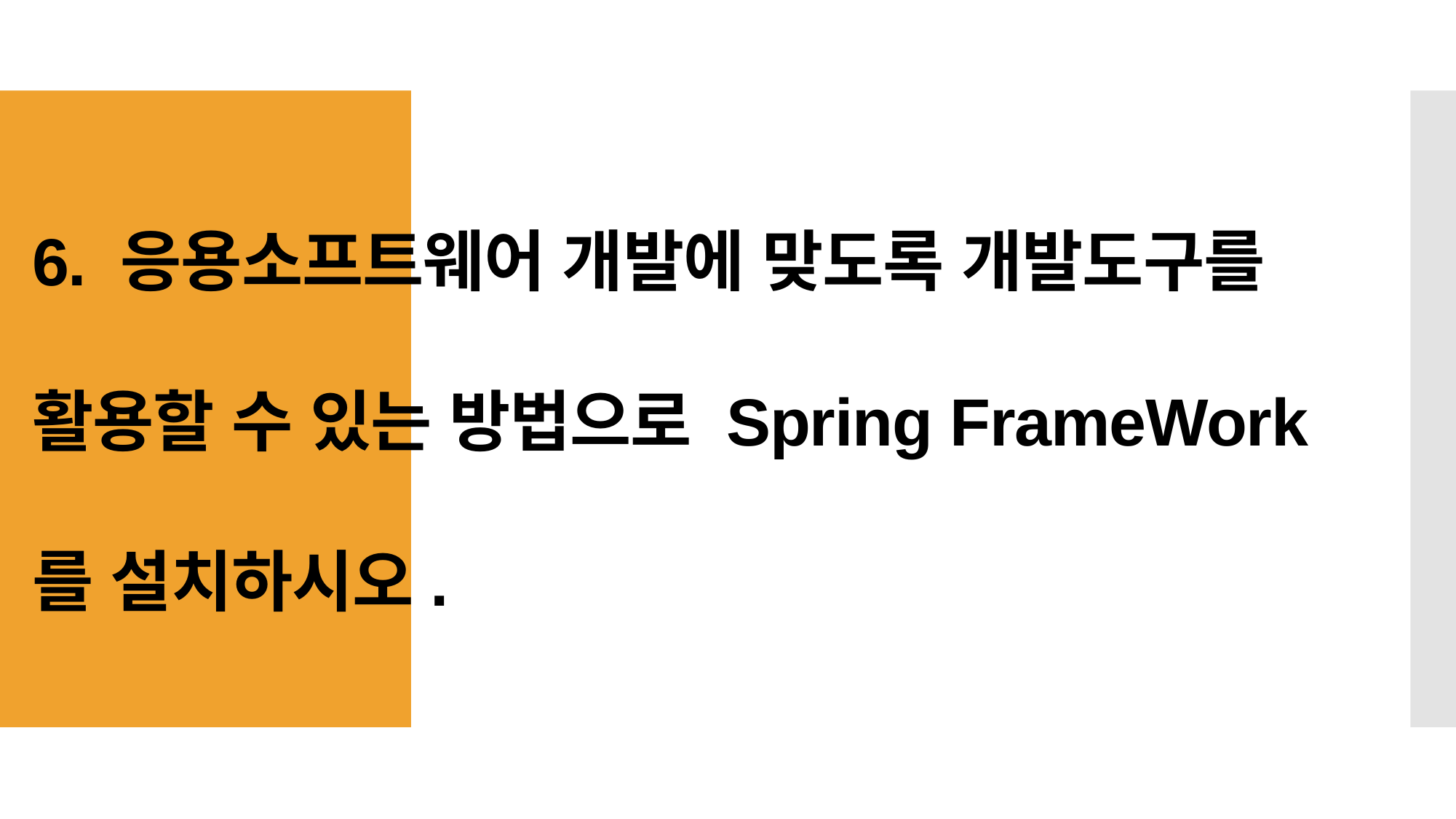

# 6. 응용소프트웨어 개발에 맞도록 개발도구를 활용할 수 있는 방법으로 Spring FrameWork를 설치하시오.